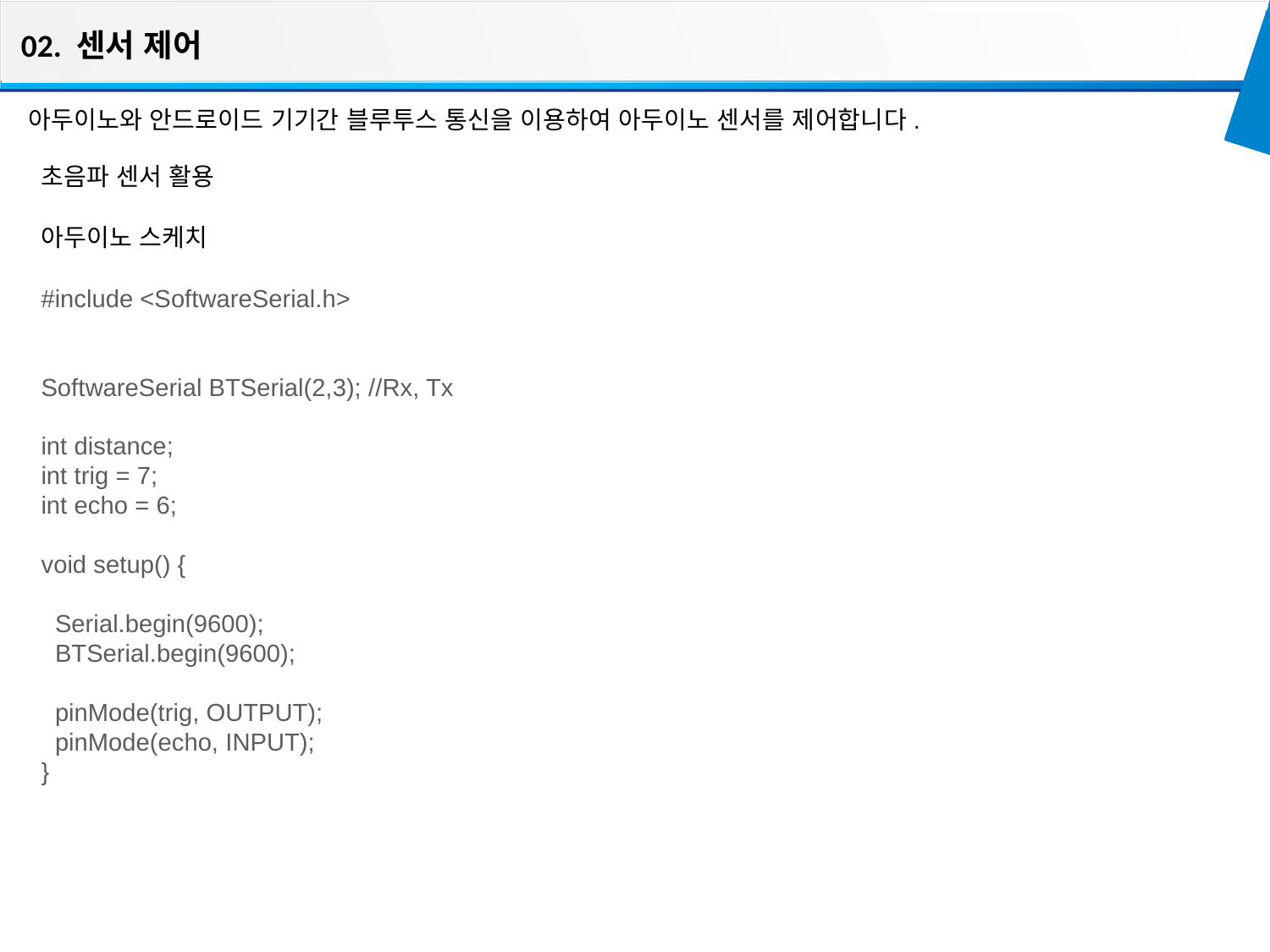

02. 센서 제어

아두이노와 안드로이드 기기간 블루투스 통신을 이용하여 아두이노 센서를 제어합니다.
초음파 센서 활용
아두이노 스케치
#include <SoftwareSerial.h>

SoftwareSerial BTSerial(2,3); //Rx, Tx
int distance;
int trig = 7;
int echo = 6;
void setup() {

  Serial.begin(9600);
  BTSerial.begin(9600);
  pinMode(trig, OUTPUT);
  pinMode(echo, INPUT);
}